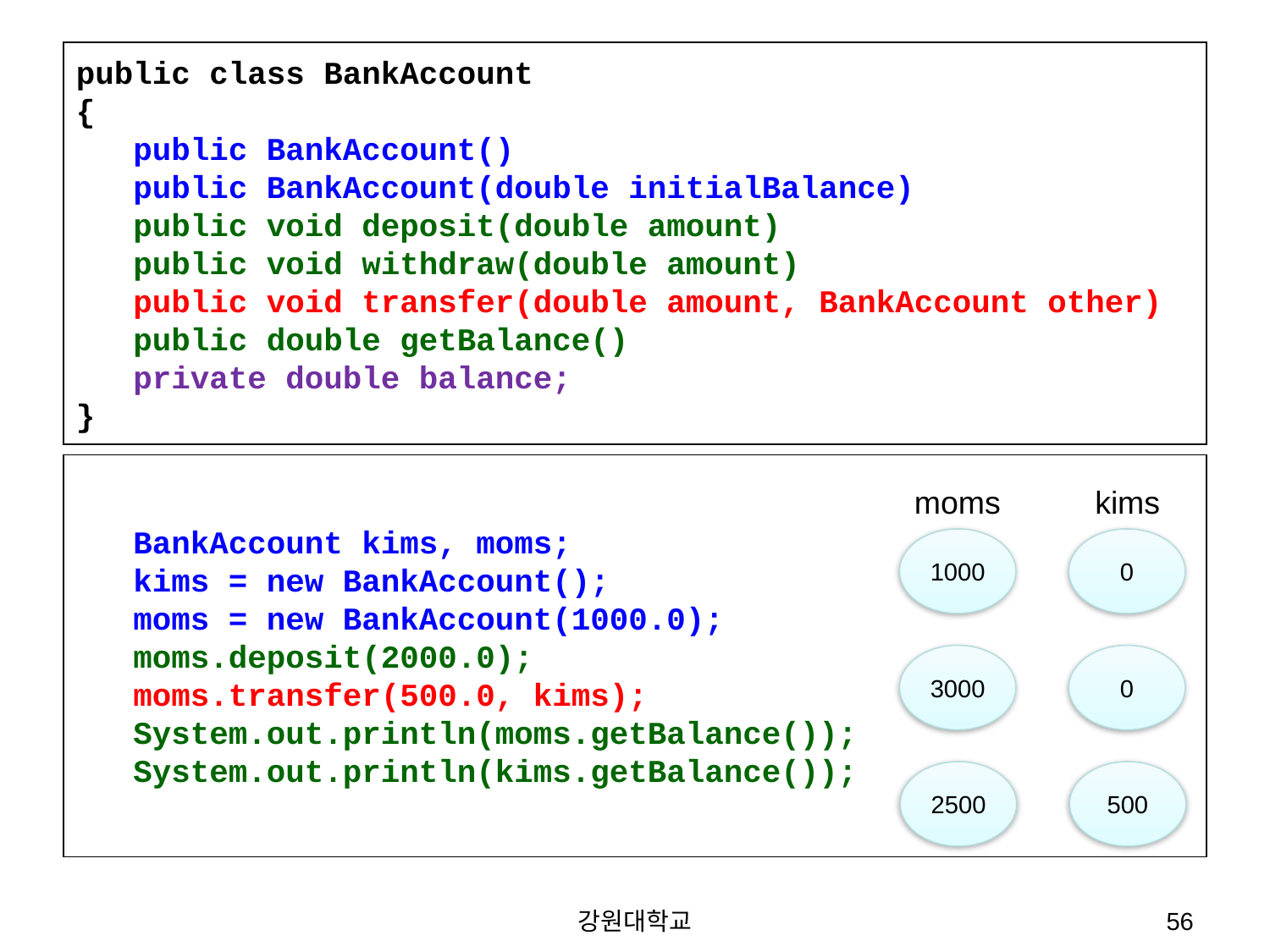

public class BankAccount
{
   public BankAccount()
   public BankAccount(double initialBalance)
   public void deposit(double amount)
   public void withdraw(double amount)
   public void transfer(double amount, BankAccount other)
   public double getBalance()
   private double balance;
}
   BankAccount kims, moms;
   kims = new BankAccount();
   moms = new BankAccount(1000.0);
   moms.deposit(2000.0);
   moms.transfer(500.0, kims);
   System.out.println(moms.getBalance());
   System.out.println(kims.getBalance());
moms
kims
1000
0
3000
0
2500
500

강원대학교
56